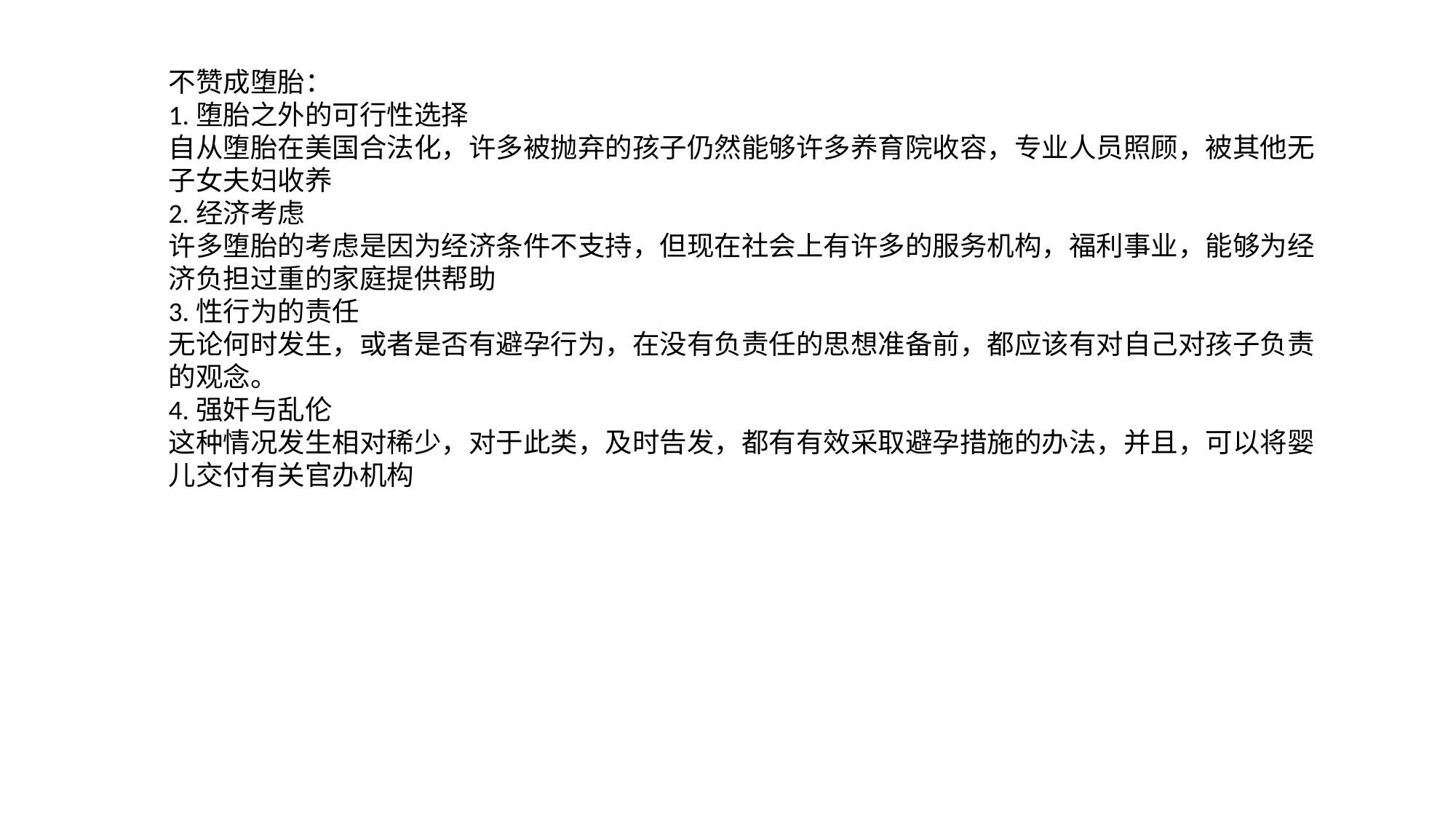

不赞成堕胎：
1.堕胎之外的可行性选择
自从堕胎在美国合法化，许多被抛弃的孩子仍然能够许多养育院收容，专业人员照顾，被其他无子女夫妇收养
2.经济考虑
许多堕胎的考虑是因为经济条件不支持，但现在社会上有许多的服务机构，福利事业，能够为经济负担过重的家庭提供帮助
3.性行为的责任
无论何时发生，或者是否有避孕行为，在没有负责任的思想准备前，都应该有对自己对孩子负责的观念。
4.强奸与乱伦
这种情况发生相对稀少，对于此类，及时告发，都有有效采取避孕措施的办法，并且，可以将婴儿交付有关官办机构